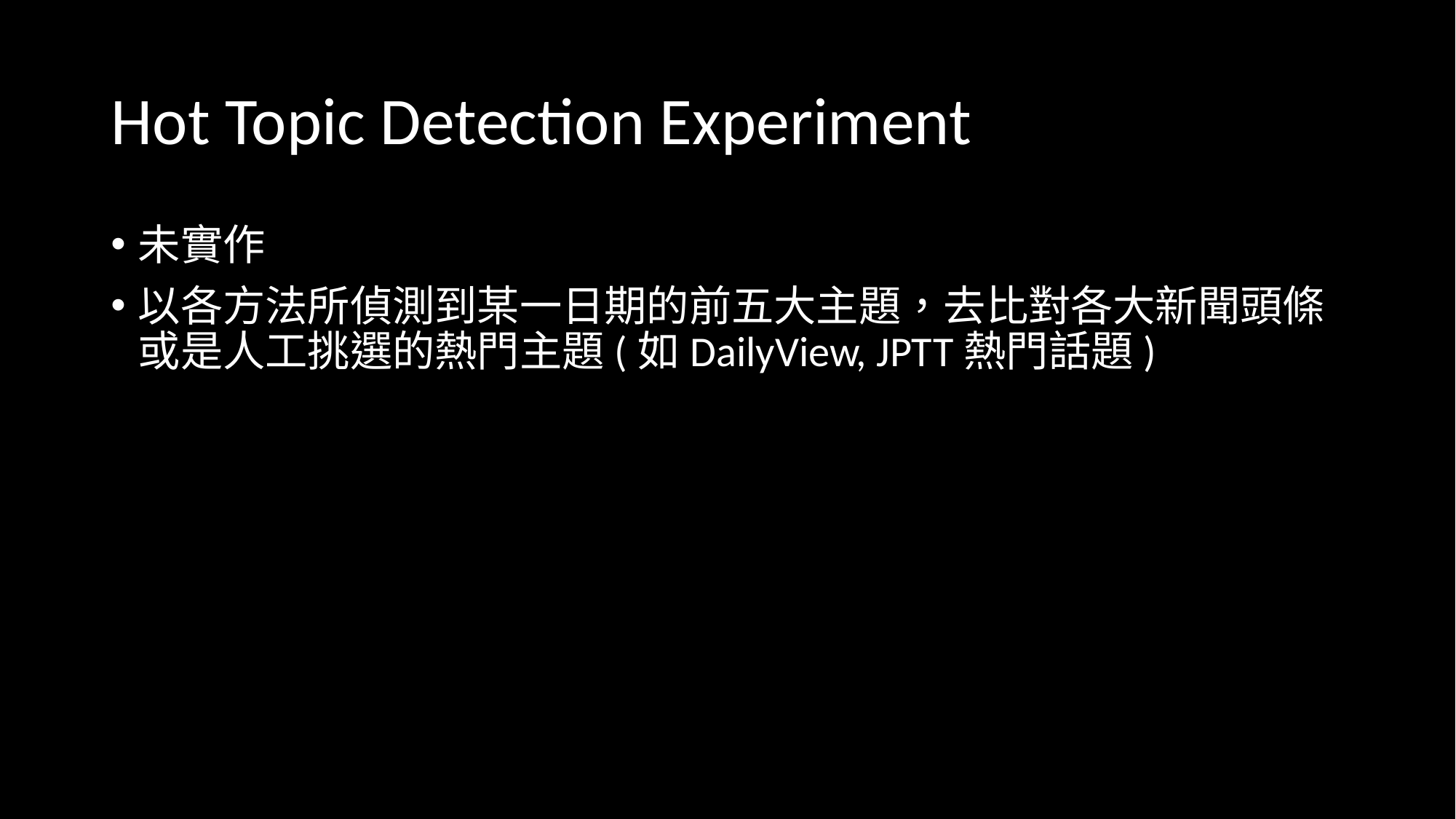

# Hot Topic Detection Experiment
未實作
以各方法所偵測到某一日期的前五大主題，去比對各大新聞頭條或是人工挑選的熱門主題(如DailyView, JPTT熱門話題)